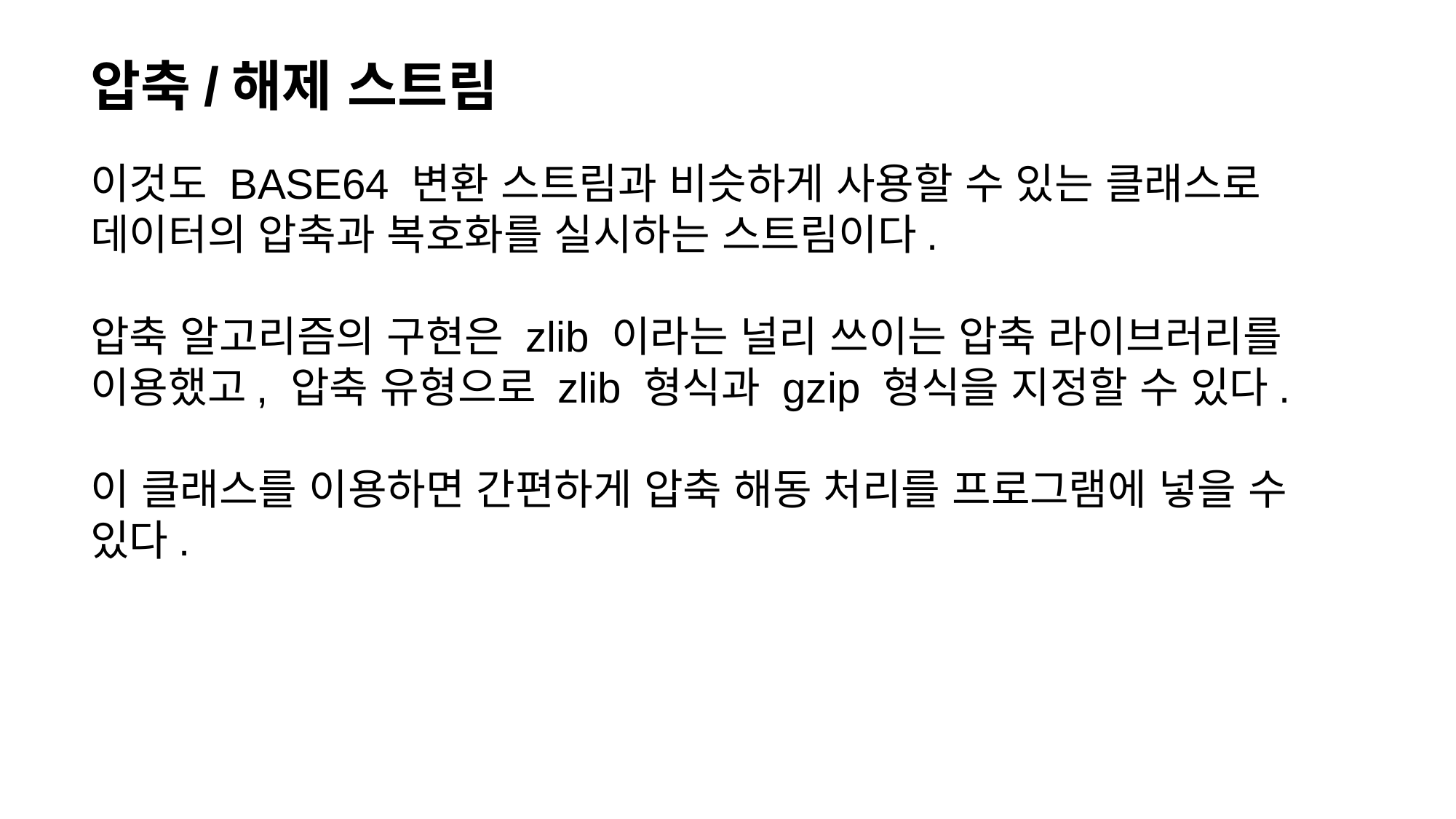

압축/해제 스트림
이것도 BASE64 변환 스트림과 비슷하게 사용할 수 있는 클래스로 데이터의 압축과 복호화를 실시하는 스트림이다.

압축 알고리즘의 구현은 zlib 이라는 널리 쓰이는 압축 라이브러리를 이용했고, 압축 유형으로 zlib 형식과 gzip 형식을 지정할 수 있다.

이 클래스를 이용하면 간편하게 압축 해동 처리를 프로그램에 넣을 수 있다.